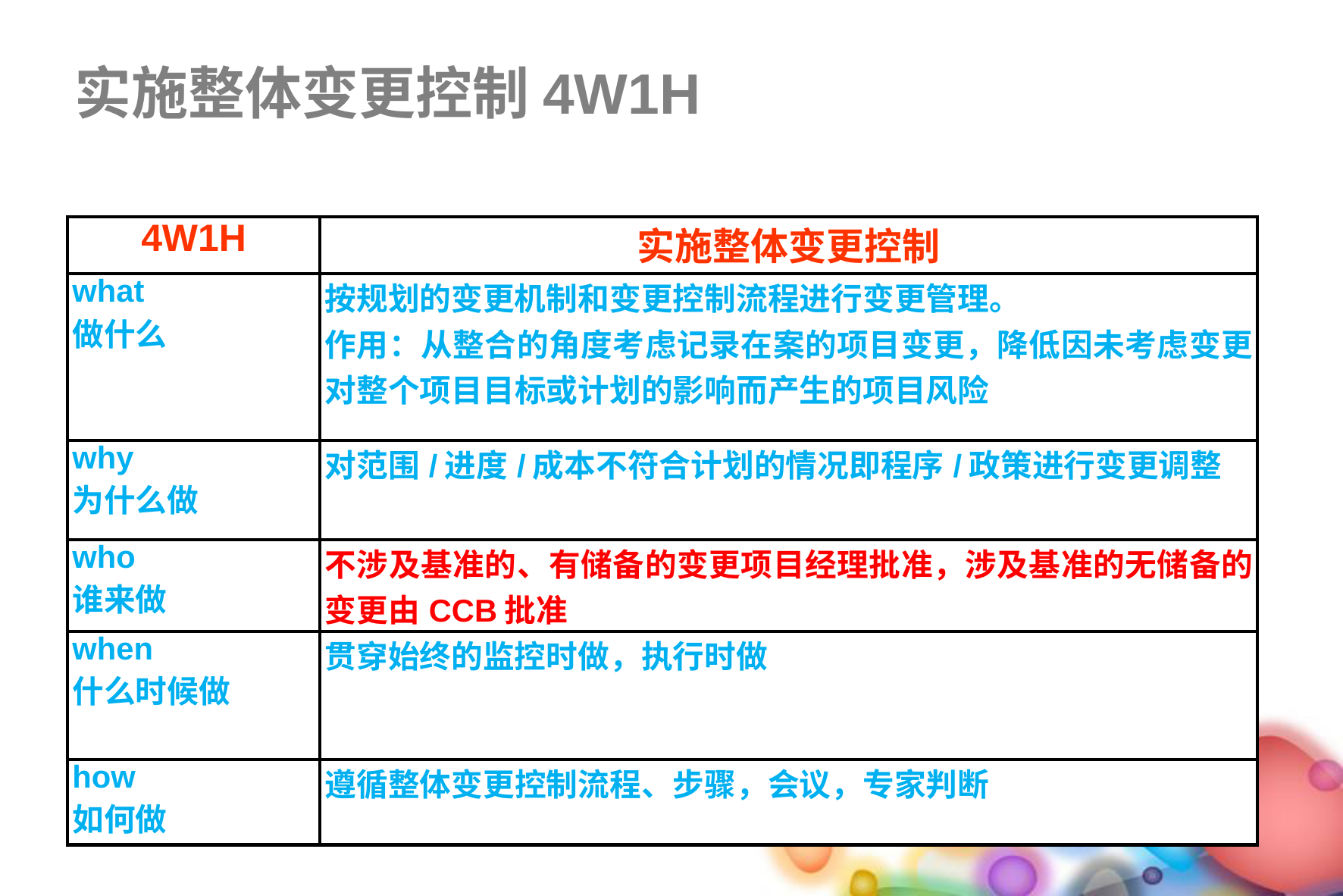

实施整体变更控制4W1H
| 4W1H | 实施整体变更控制 |
| --- | --- |
| what 做什么 | 按规划的变更机制和变更控制流程进行变更管理。 作用：从整合的角度考虑记录在案的项目变更，降低因未考虑变更对整个项目目标或计划的影响而产生的项目风险 |
| why 为什么做 | 对范围/进度/成本不符合计划的情况即程序/政策进行变更调整 |
| who 谁来做 | 不涉及基准的、有储备的变更项目经理批准，涉及基准的无储备的变更由CCB批准 |
| when 什么时候做 | 贯穿始终的监控时做，执行时做 |
| how 如何做 | 遵循整体变更控制流程、步骤，会议，专家判断 |